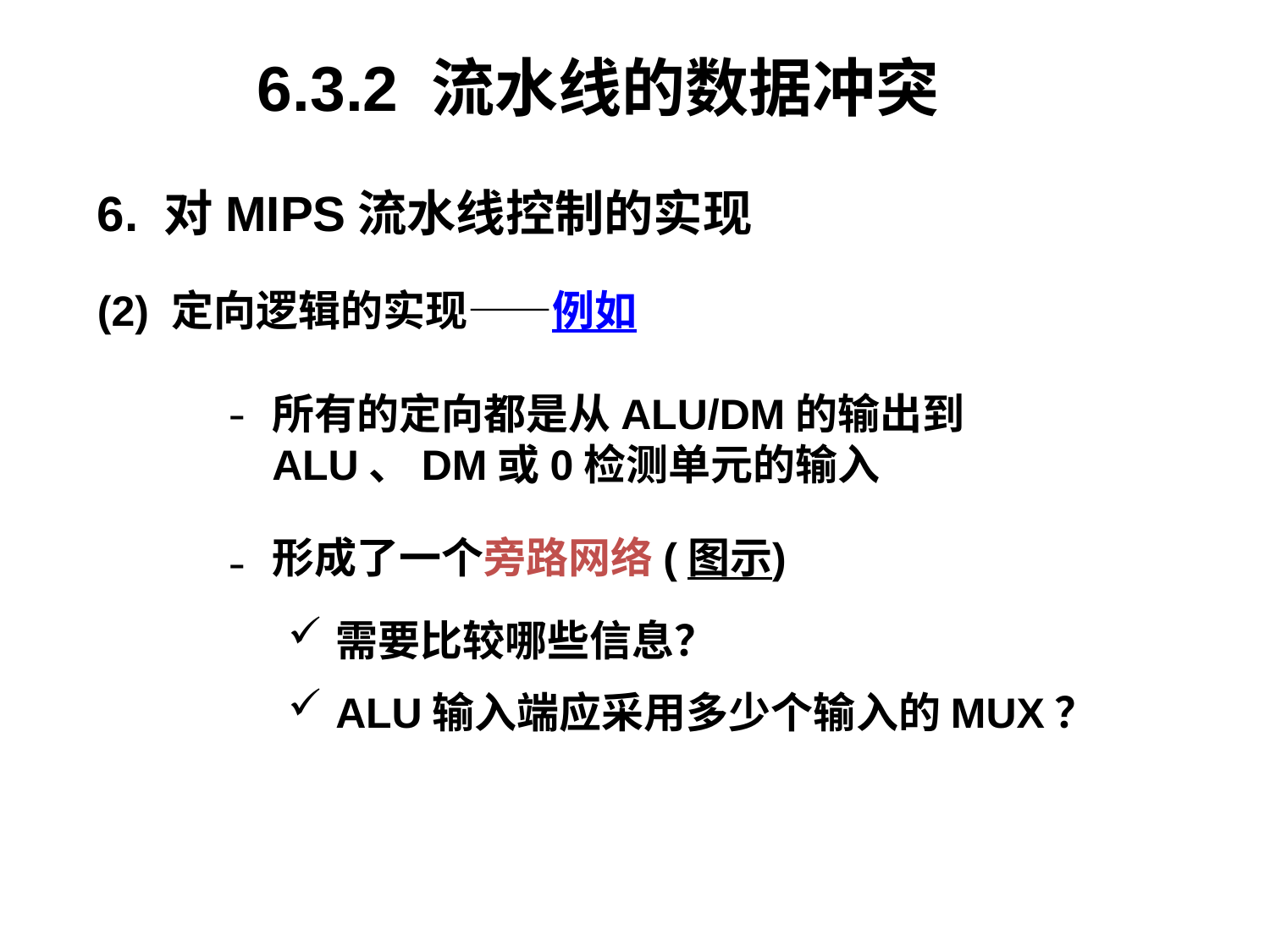

6.3.2 流水线的数据冲突
6. 对MIPS流水线控制的实现
(2) 定向逻辑的实现——例如
所有的定向都是从ALU/DM的输出到ALU、DM或0检测单元的输入
形成了一个旁路网络(图示)
需要比较哪些信息？
ALU输入端应采用多少个输入的MUX？